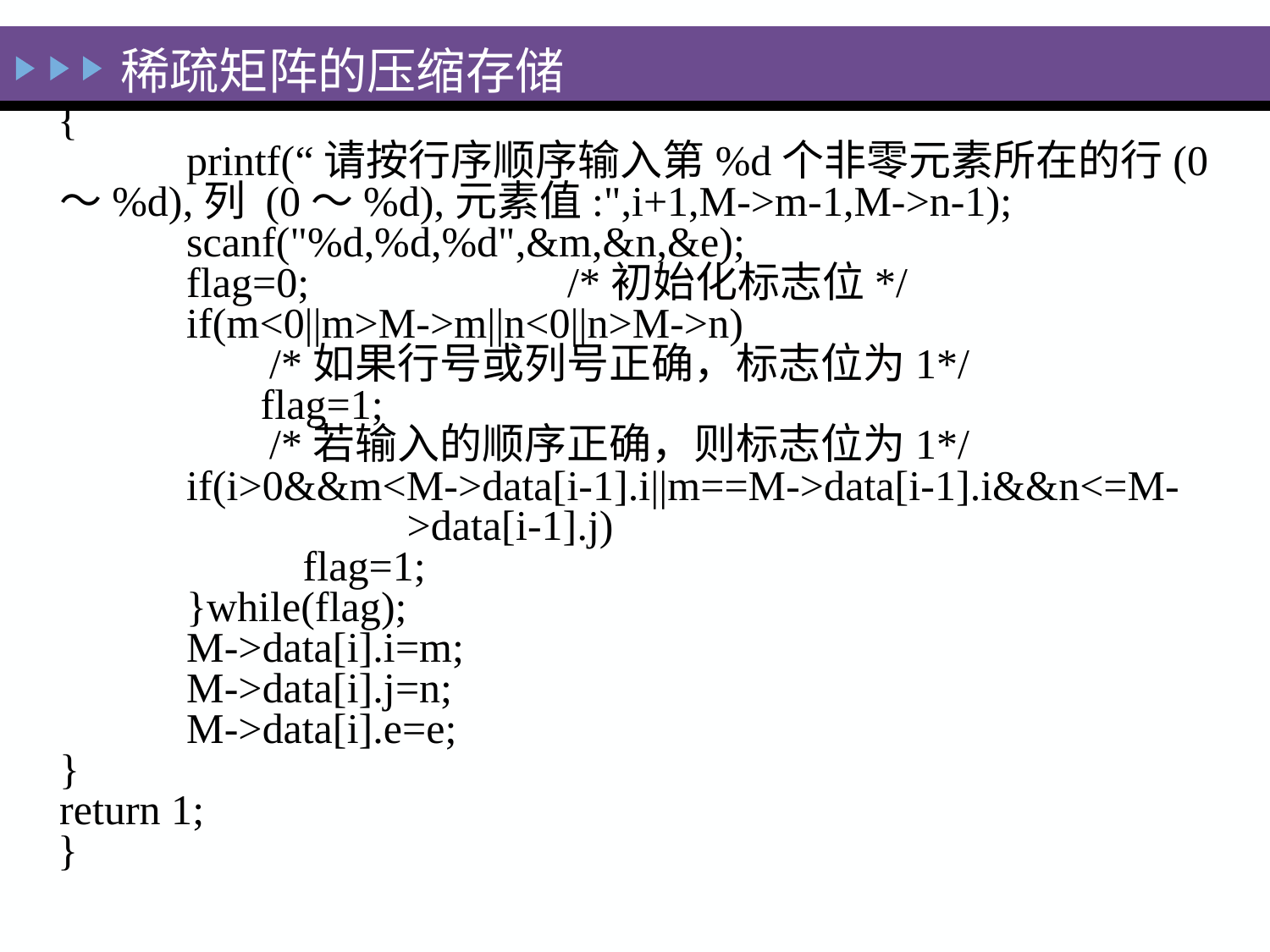

# 稀疏矩阵的压缩存储
{
		printf(“请按行序顺序输入第%d个非零元素所在的行(0～%d),列 (0～%d),元素值:",i+1,M->m-1,M->n-1);
		scanf("%d,%d,%d",&m,&n,&e);
		flag=0;			/*初始化标志位*/
		if(m<0||m>M->m||n<0||n>M->n)
                    /*如果行号或列号正确，标志位为1*/
	                   flag=1;
                    /*若输入的顺序正确，则标志位为1*/
		if(i>0&&m<M->data[i-1].i||m==M->data[i-1].i&&n<=M-
                                 >data[i-1].j)
		           flag=1;
		}while(flag);
		M->data[i].i=m;
		M->data[i].j=n;
		M->data[i].e=e;
	}
	return 1;
}